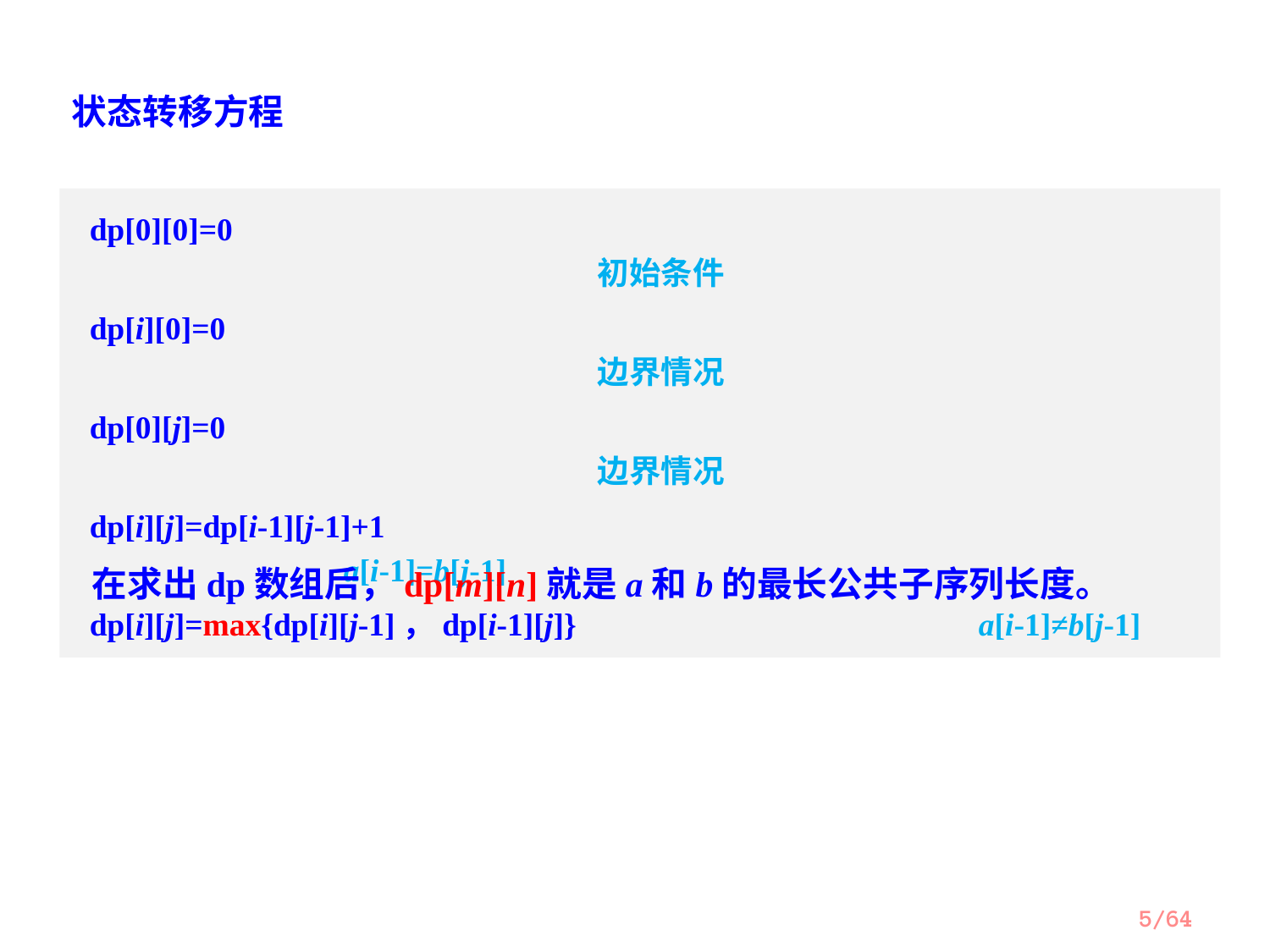

状态转移方程
dp[0][0]=0											初始条件
dp[i][0]=0											边界情况
dp[0][j]=0											边界情况
dp[i][j]=dp[i-1][j-1]+1								a[i-1]=b[j-1]
dp[i][j]=max{dp[i][j-1]，dp[i-1][j]}				a[i-1]≠b[j-1]
在求出dp数组后，dp[m][n]就是a和b的最长公共子序列长度。
5/64